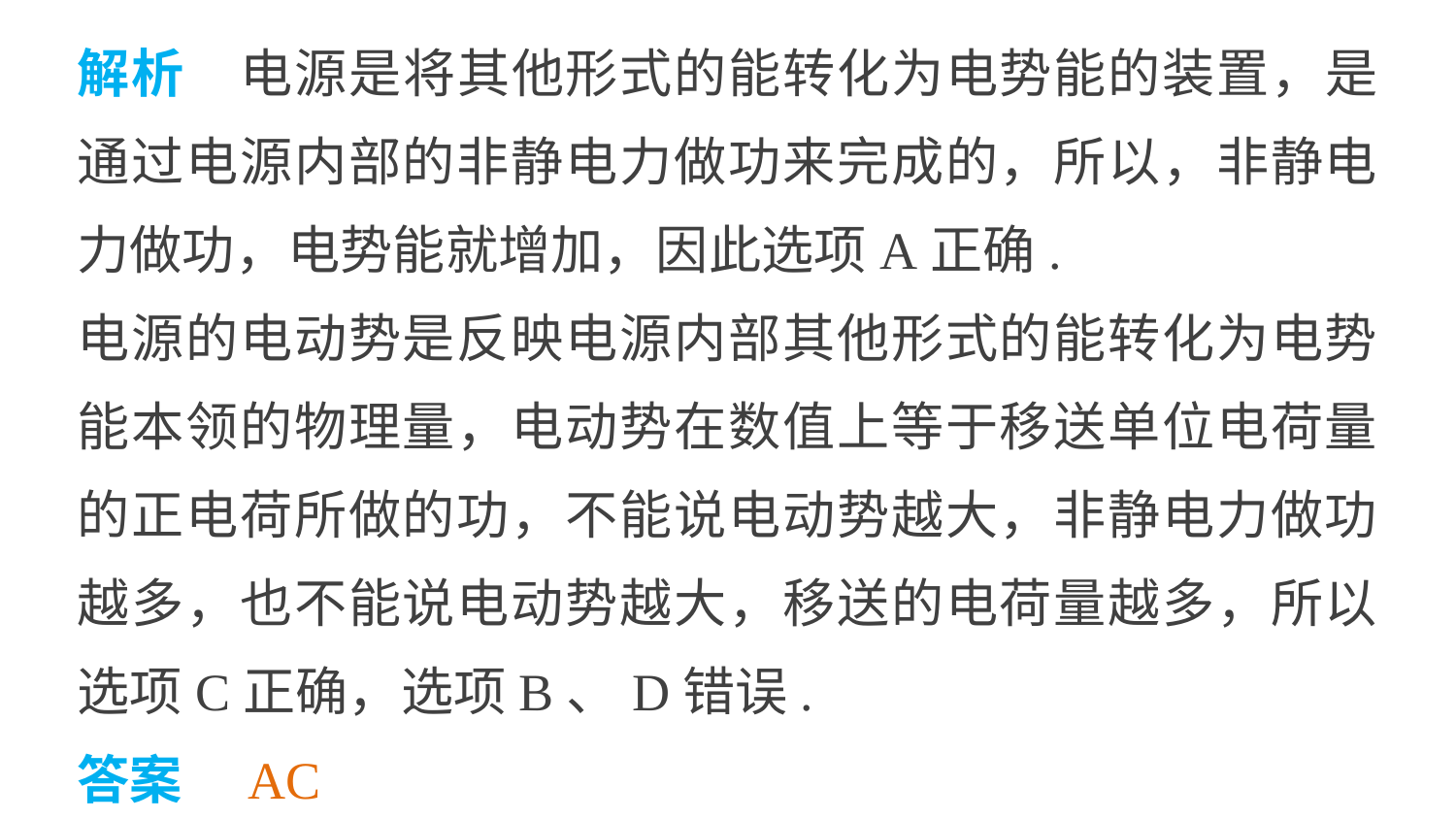

解析　电源是将其他形式的能转化为电势能的装置，是通过电源内部的非静电力做功来完成的，所以，非静电力做功，电势能就增加，因此选项A正确.
电源的电动势是反映电源内部其他形式的能转化为电势能本领的物理量，电动势在数值上等于移送单位电荷量的正电荷所做的功，不能说电动势越大，非静电力做功越多，也不能说电动势越大，移送的电荷量越多，所以选项C正确，选项B、D错误.
答案　AC